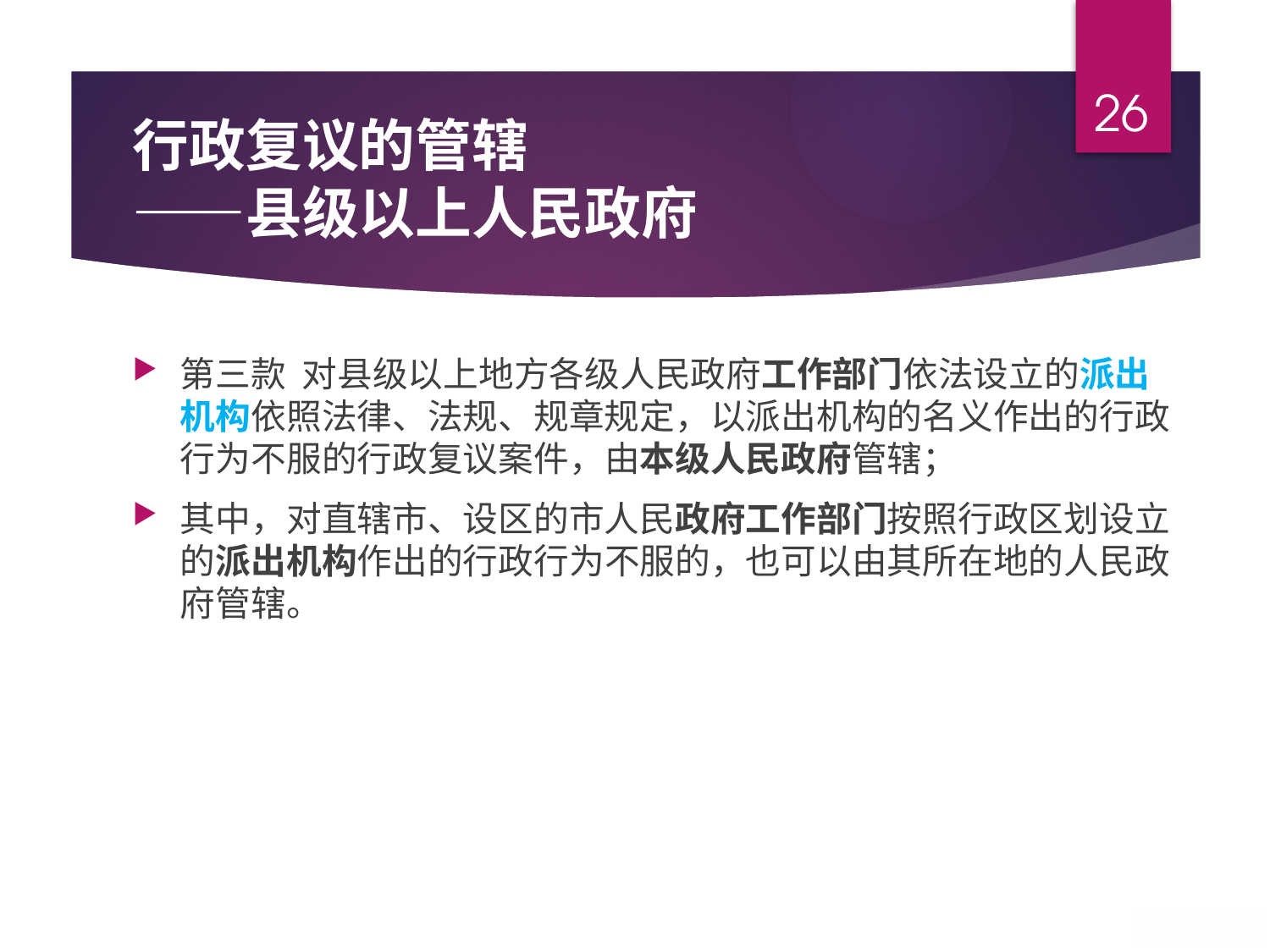

26
# 行政复议的管辖 ——县级以上人民政府
第三款  对县级以上地方各级人民政府工作部门依法设立的派出机构依照法律、法规、规章规定，以派出机构的名义作出的行政行为不服的行政复议案件，由本级人民政府管辖；
其中，对直辖市、设区的市人民政府工作部门按照行政区划设立的派出机构作出的行政行为不服的，也可以由其所在地的人民政府管辖。